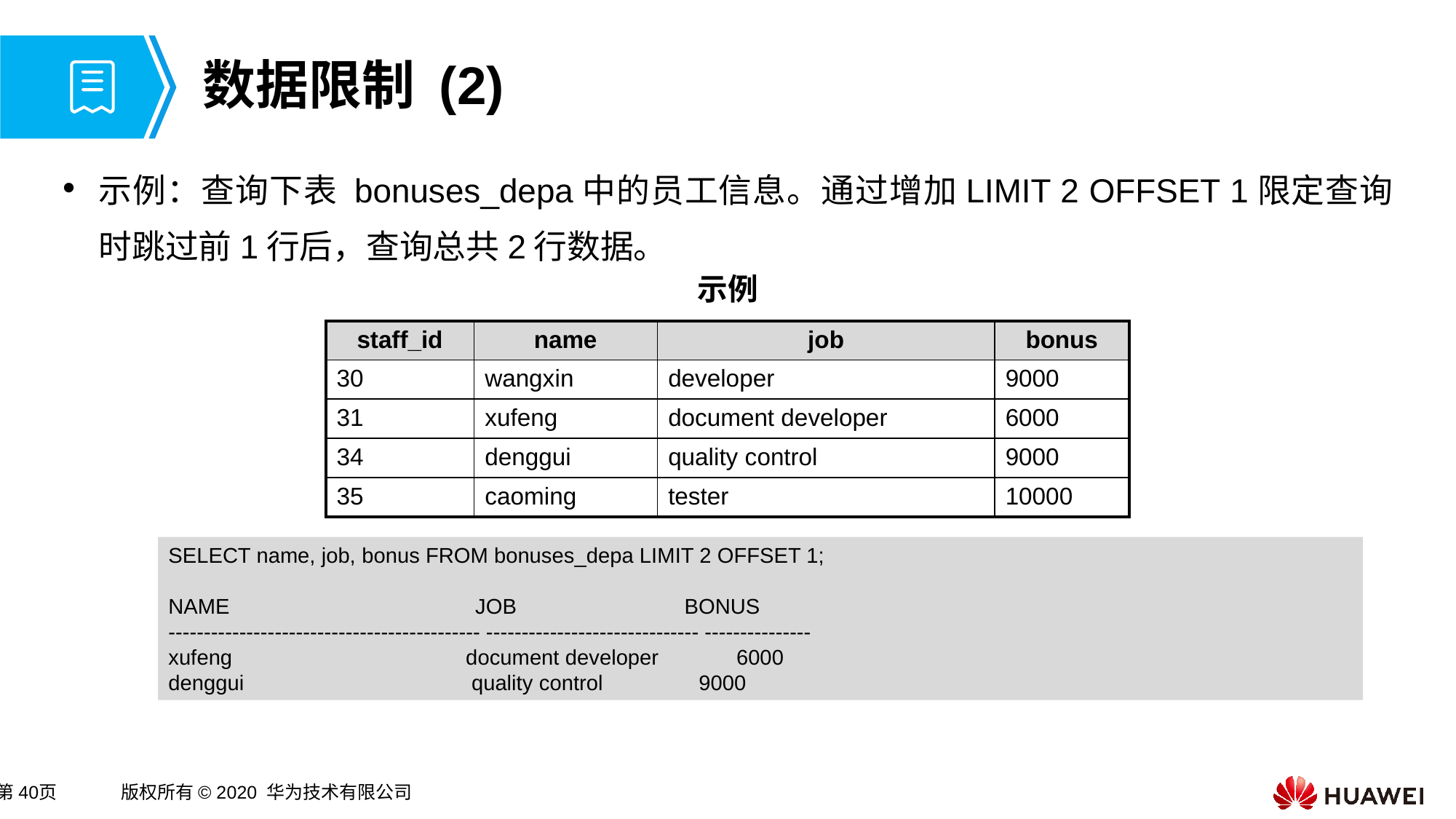

# 数据限制 (2)
示例：查询下表 bonuses_depa中的员工信息。通过增加LIMIT 2 OFFSET 1限定查询时跳过前1行后，查询总共2行数据。

示例
| staff\_id | name | job | bonus |
| --- | --- | --- | --- |
| 30 | wangxin | developer | 9000 |
| 31 | xufeng | document developer | 6000 |
| 34 | denggui | quality control | 9000 |
| 35 | caoming | tester | 10000 |
SELECT name, job, bonus FROM bonuses_depa LIMIT 2 OFFSET 1;

NAME                                         JOB                            BONUS
-------------------------------------------- ------------------------------ ---------------
xufeng                                       document developer             6000
denggui                                      quality control                9000